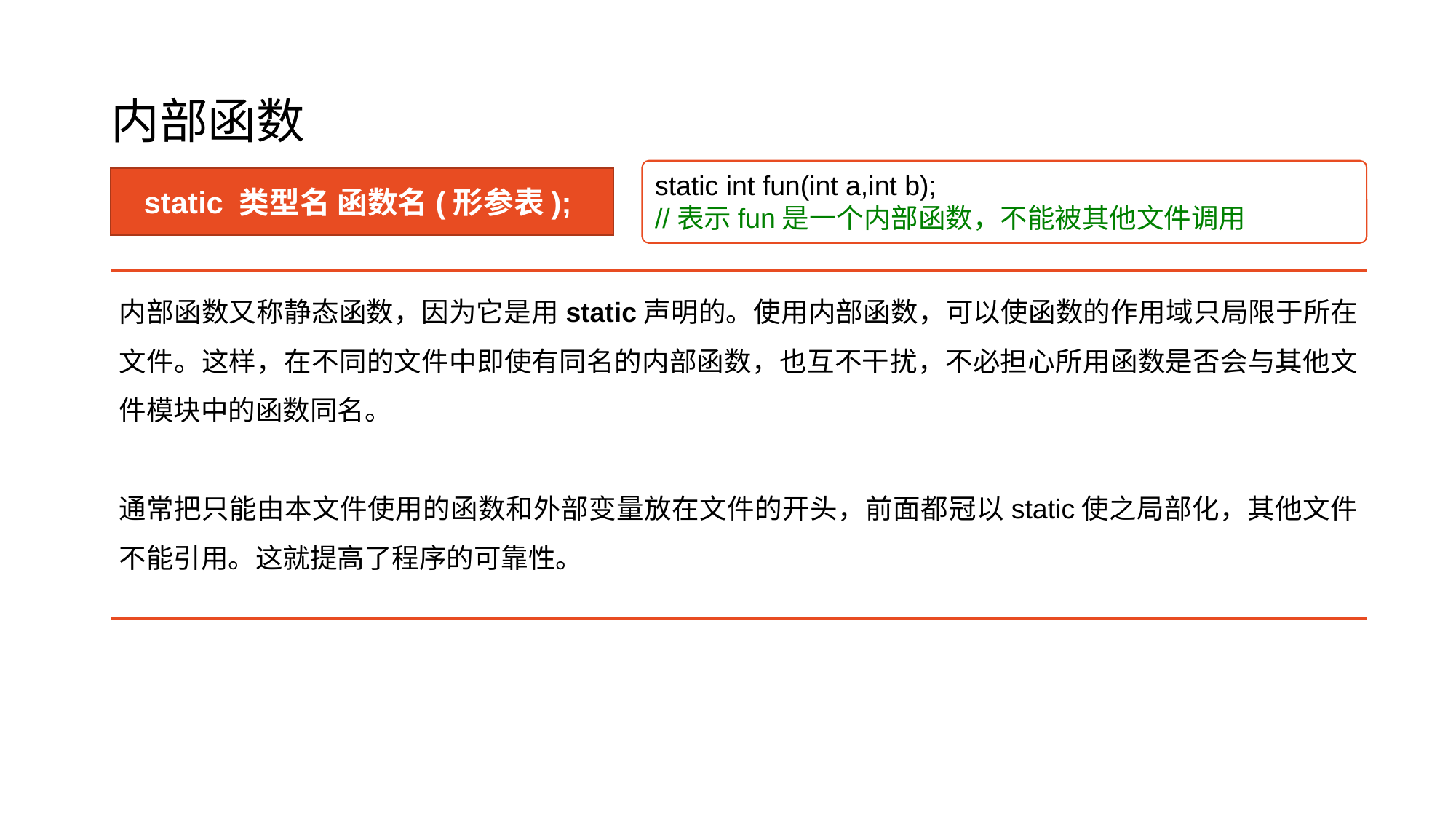

# 内部函数
static int fun(int a,int b);
//表示fun是一个内部函数，不能被其他文件调用
static 类型名 函数名(形参表);
内部函数又称静态函数，因为它是用static声明的。使用内部函数，可以使函数的作用域只局限于所在文件。这样，在不同的文件中即使有同名的内部函数，也互不干扰，不必担心所用函数是否会与其他文件模块中的函数同名。

通常把只能由本文件使用的函数和外部变量放在文件的开头，前面都冠以static使之局部化，其他文件不能引用。这就提高了程序的可靠性。